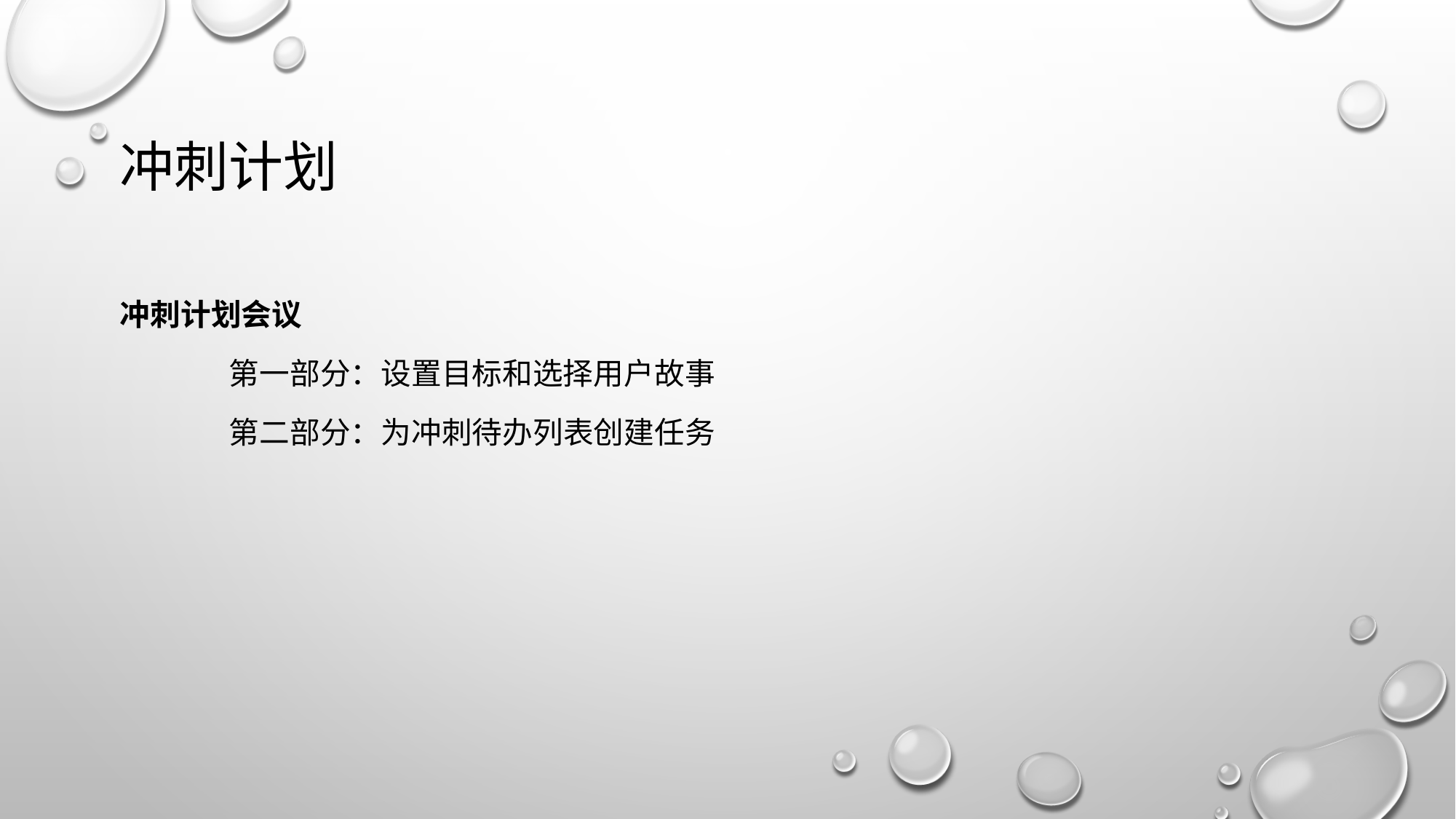

# 冲刺计划
冲刺计划会议
	第一部分：设置目标和选择用户故事
	第二部分：为冲刺待办列表创建任务